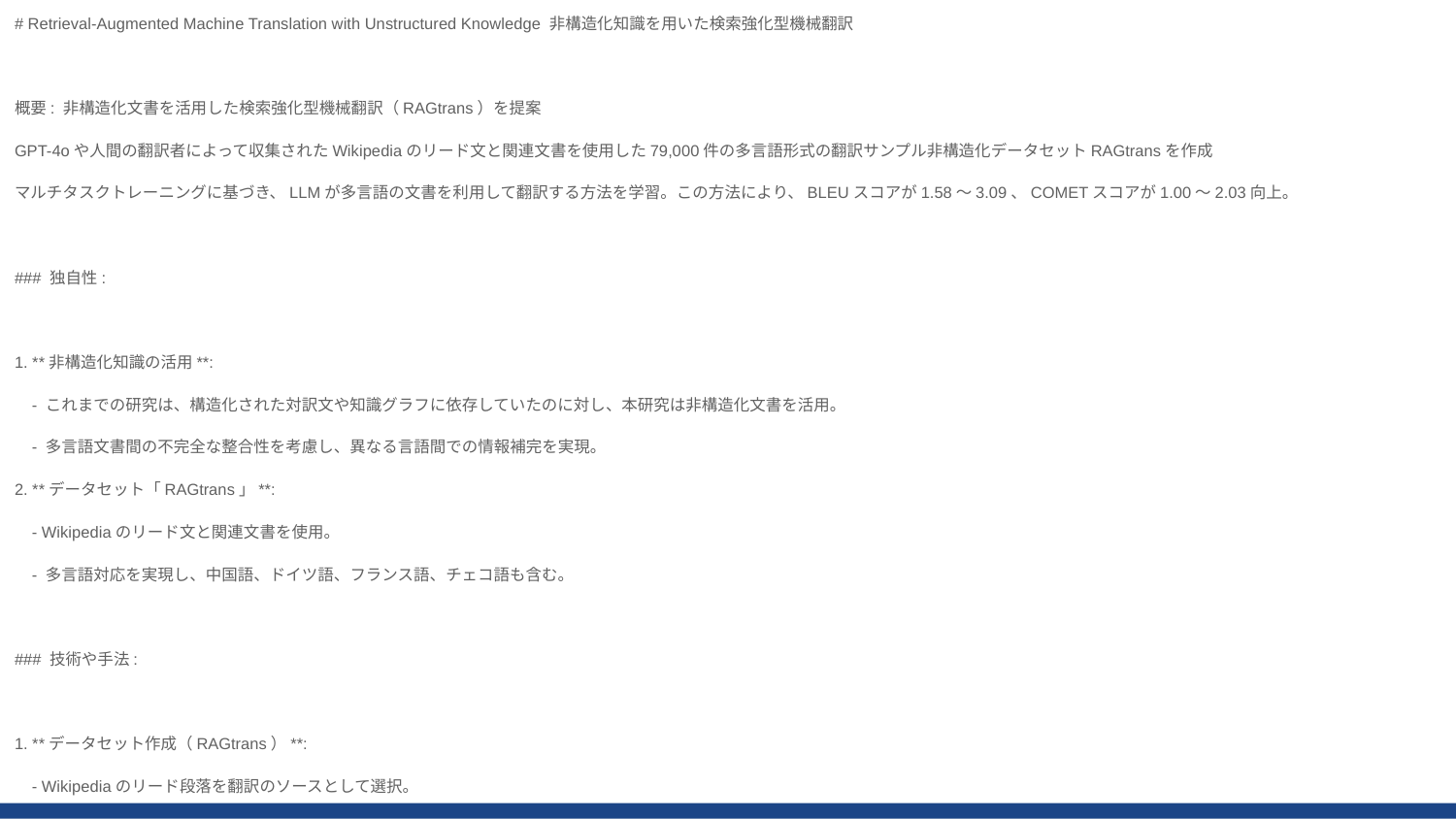

# Retrieval-Augmented Machine Translation with Unstructured Knowledge 非構造化知識を用いた検索強化型機械翻訳

概要: 非構造化文書を活用した検索強化型機械翻訳（RAGtrans）を提案
GPT-4oや人間の翻訳者によって収集されたWikipediaのリード文と関連文書を使用した79,000件の多言語形式の翻訳サンプル非構造化データセットRAGtransを作成
マルチタスクトレーニングに基づき、LLMが多言語の文書を利用して翻訳する方法を学習。この方法により、BLEUスコアが1.58〜3.09、COMETスコアが1.00〜2.03向上。

### 独自性:

1. **非構造化知識の活用**:
    - これまでの研究は、構造化された対訳文や知識グラフに依存していたのに対し、本研究は非構造化文書を活用。
    - 多言語文書間の不完全な整合性を考慮し、異なる言語間での情報補完を実現。
2. **データセット「RAGtrans」**:
    - Wikipediaのリード文と関連文書を使用。
    - 多言語対応を実現し、中国語、ドイツ語、フランス語、チェコ語も含む。

### 技術や手法:

1. **データセット作成（RAGtrans）**:
    - Wikipediaのリード段落を翻訳のソースとして選択。
    - ソース文に対応する関連文書を、多言語形式で収集。
    - GPT-4oを使用してトレーニング・検証データを作成し、テストセットでは専門翻訳者による翻訳を実施。
2. **マルチタスクトレーニング（CSC）**:
    - **クロスリンガル情報補完**:
        - 多言語文書の要約を補完し、完全な要約を生成するタスク。
    - **自己知識強化型翻訳**:
        - モデル自身が生成した関連情報を用いて翻訳を行う。
    - **クロスリンガル関連性判定**:
        - 異なる言語の文書間の関連性を評価。
3. **評価設定**:
    - ゴールデン評価: 完全に関連する文書を提供して性能を測定。
    - ロバスト性評価: 無関係な文書を与えてモデルの耐性を評価。
    - フルウィキ評価: Wikipedia全体を検索して関連文書を取得。

### 使用用途:

- 多言語翻訳システムの精度向上。
- 非構造化知識ベースを活用した情報補完。
- マルチリンガル知識の翻訳応用。